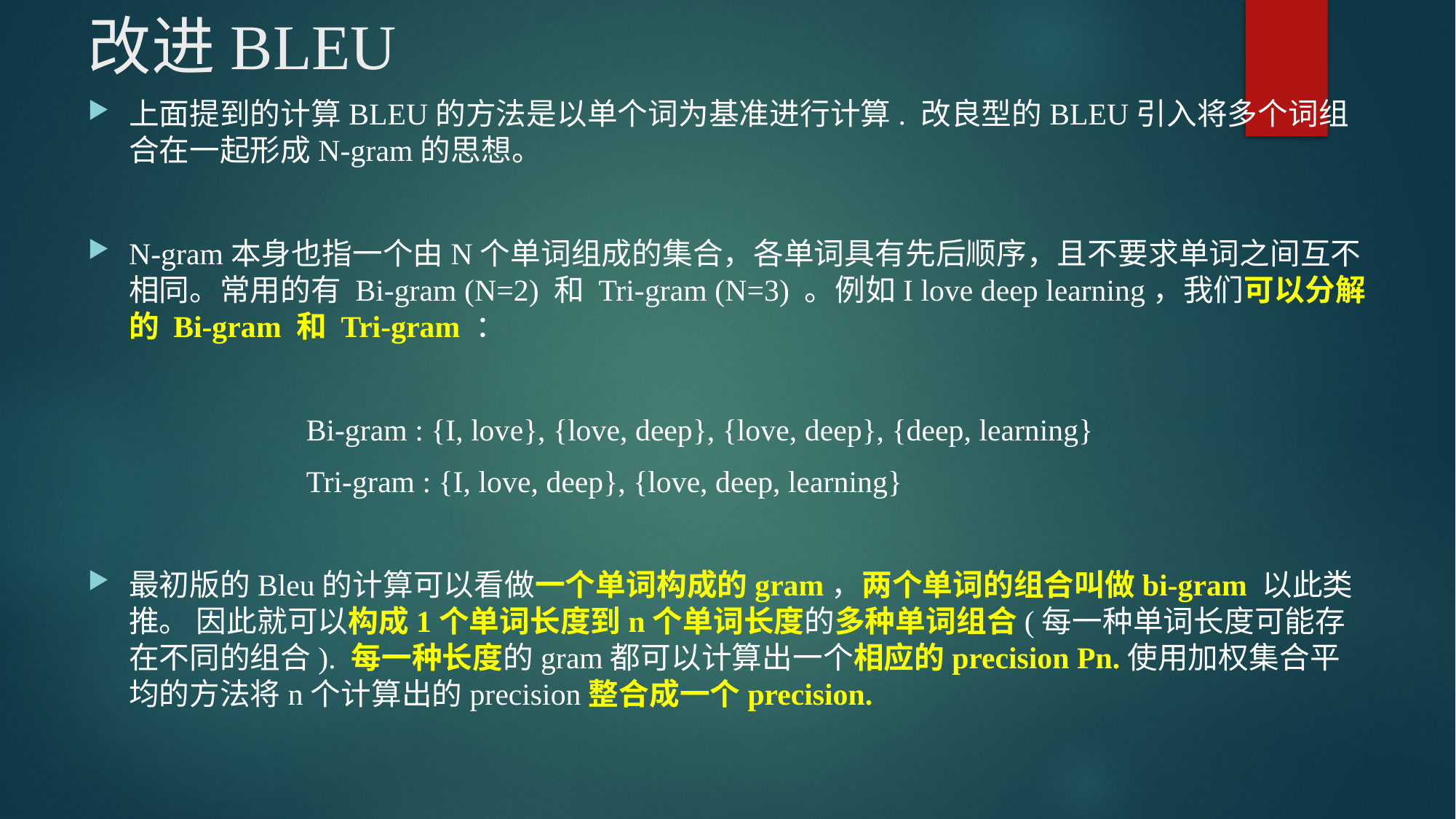

# 改进BLEU
上面提到的计算BLEU的方法是以单个词为基准进行计算. 改良型的BLEU引入将多个词组合在一起形成N-gram的思想。

N-gram本身也指一个由N个单词组成的集合，各单词具有先后顺序，且不要求单词之间互不相同。常用的有 Bi-gram (N=2) 和 Tri-gram (N=3) 。例如I love deep learning，我们可以分解的 Bi-gram 和 Tri-gram ：

		Bi-gram : {I, love}, {love, deep}, {love, deep}, {deep, learning}
		Tri-gram : {I, love, deep}, {love, deep, learning}

最初版的Bleu的计算可以看做一个单词构成的gram，两个单词的组合叫做bi-gram 以此类推。 因此就可以构成1个单词长度到n个单词长度的多种单词组合(每一种单词长度可能存在不同的组合). 每一种长度的gram都可以计算出一个相应的precision Pn.使用加权集合平均的方法将n个计算出的precision整合成一个precision.